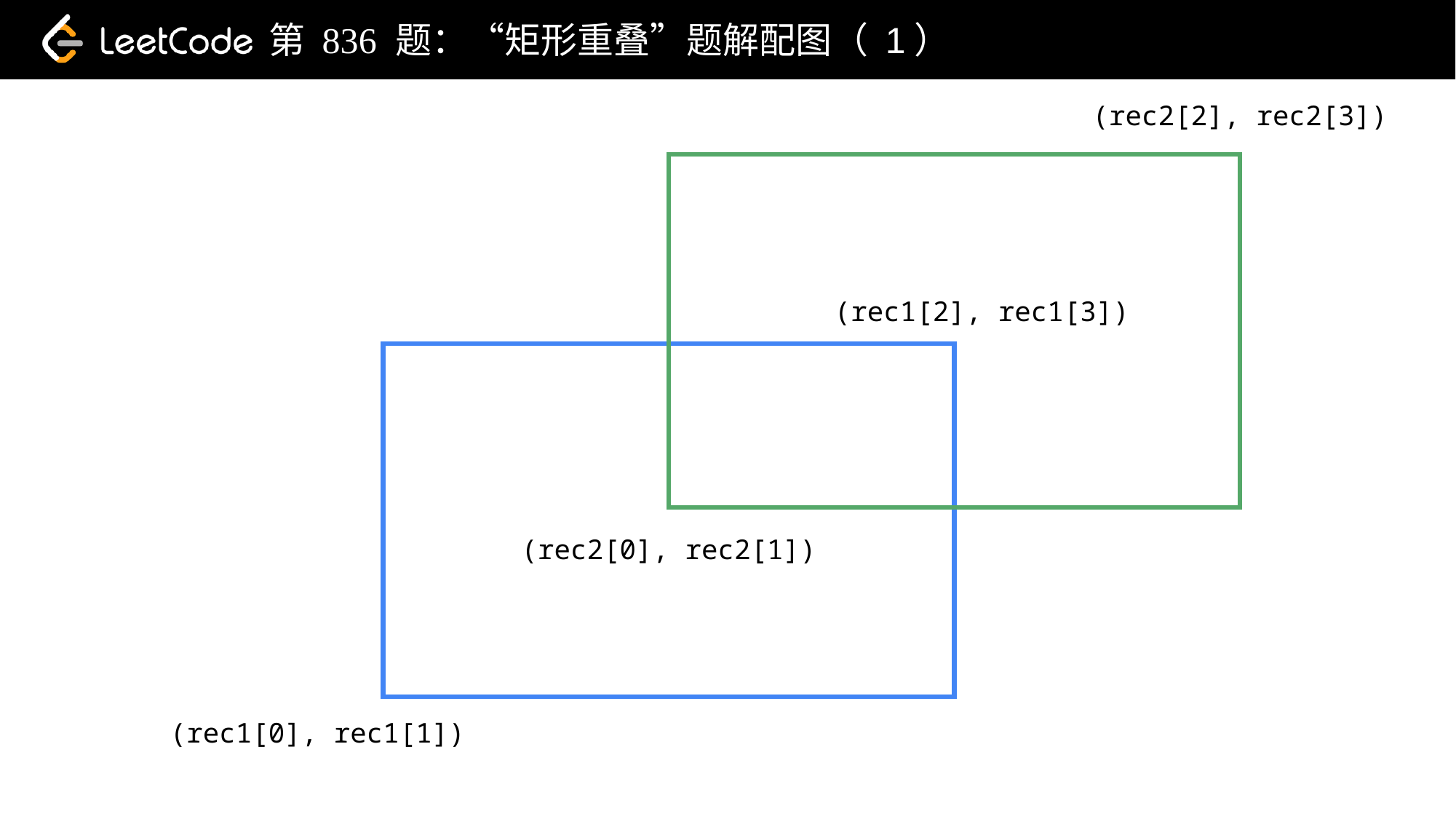

第 836 题：“矩形重叠”题解配图（ 1）
(rec2[2], rec2[3])

(rec1[2], rec1[3])

(rec2[0], rec2[1])
(rec1[0], rec1[1])